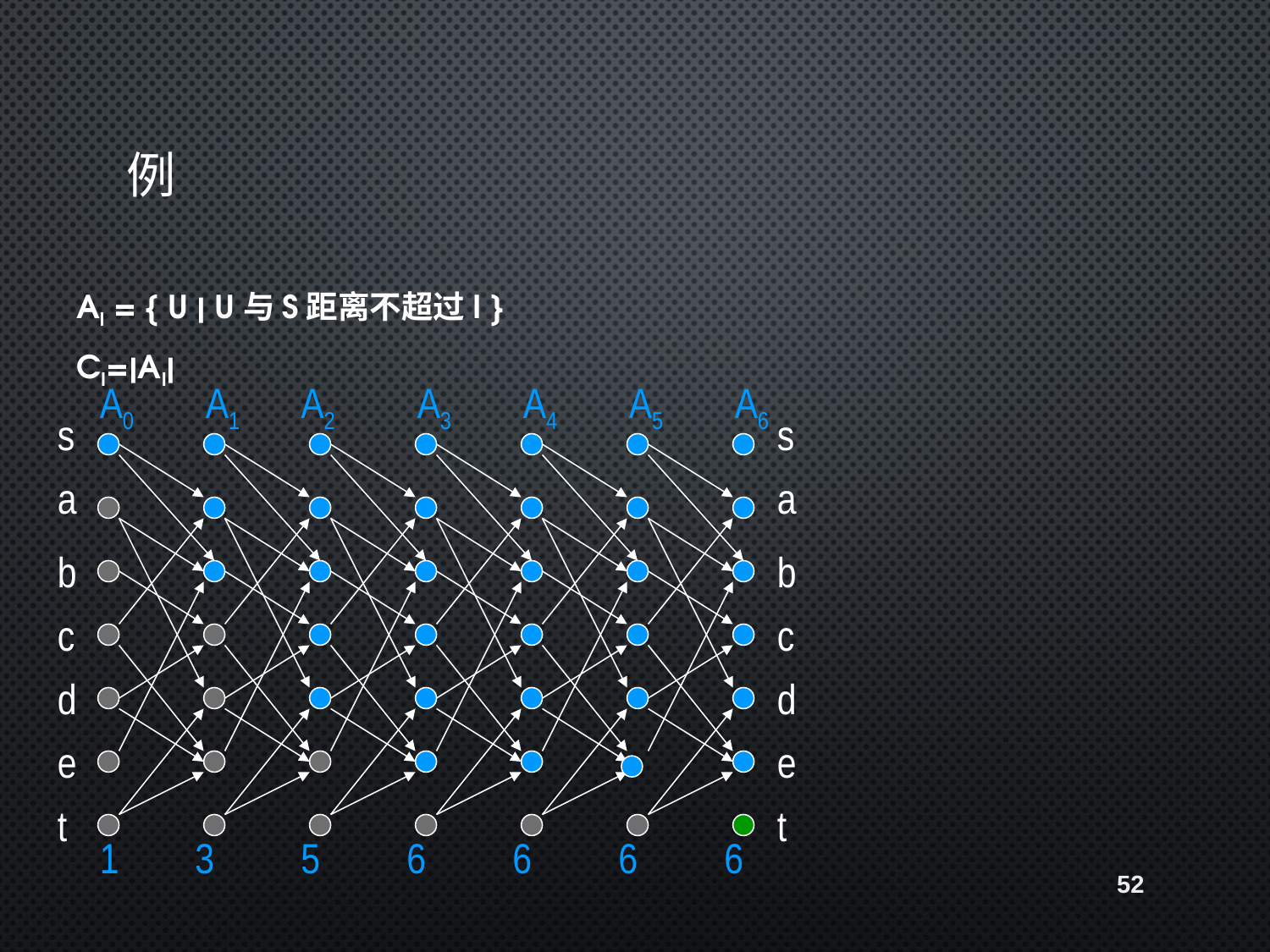

# 例
Ai = { u | u与s距离不超过i }
ci=|Ai|
A0
A1
A2
A3
A4
A5
A6
s
s

a
a

b
b

c
c

d
d

e
e

t
t

1
3
5
6
6
6
6
52